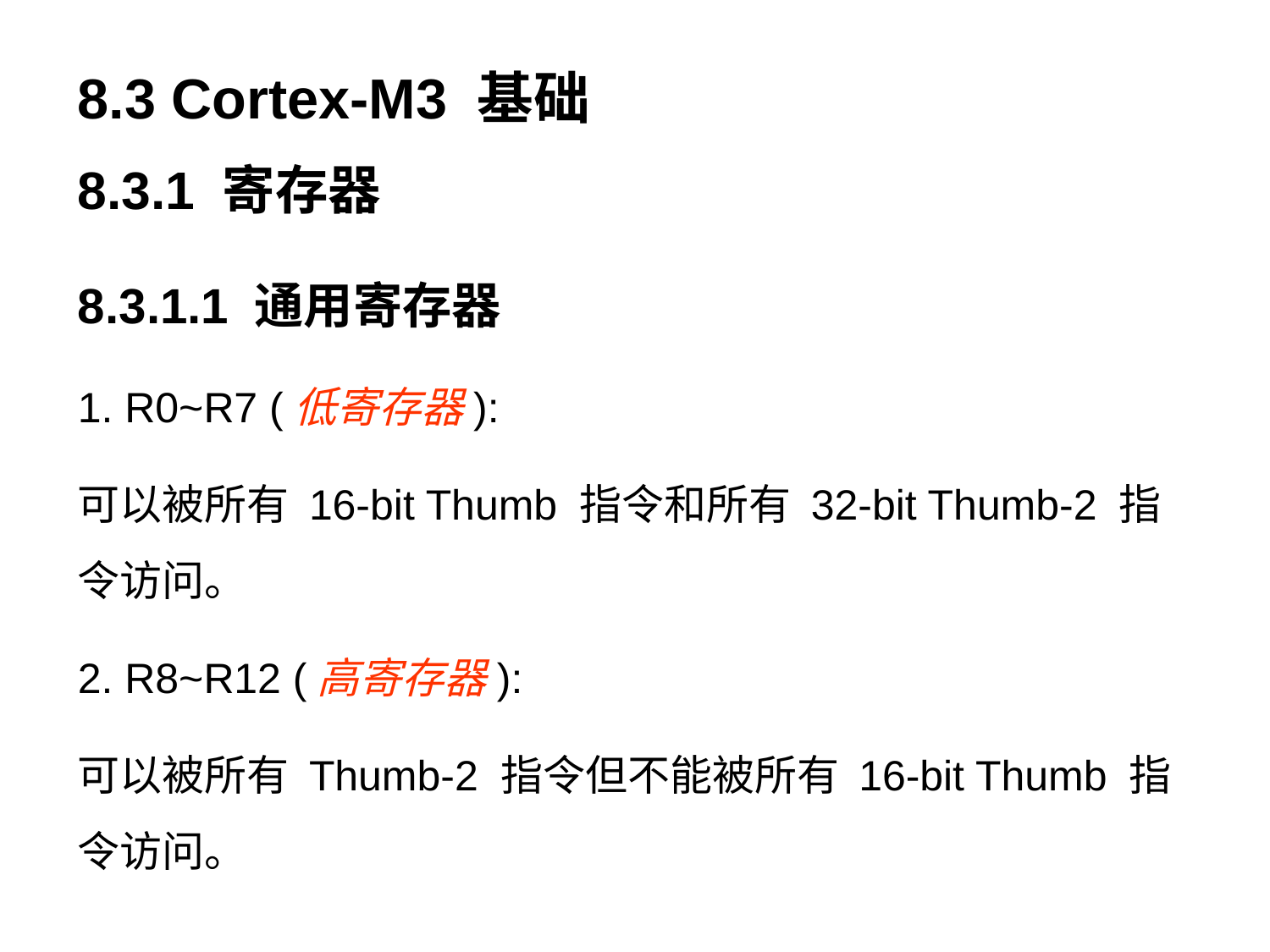

8.3 Cortex-M3 基础
8.3.1 寄存器
8.3.1.1 通用寄存器
1. R0~R7 (低寄存器):
可以被所有 16-bit Thumb 指令和所有 32-bit Thumb-2 指令访问。
2. R8~R12 (高寄存器):
可以被所有 Thumb-2 指令但不能被所有 16-bit Thumb 指令访问。